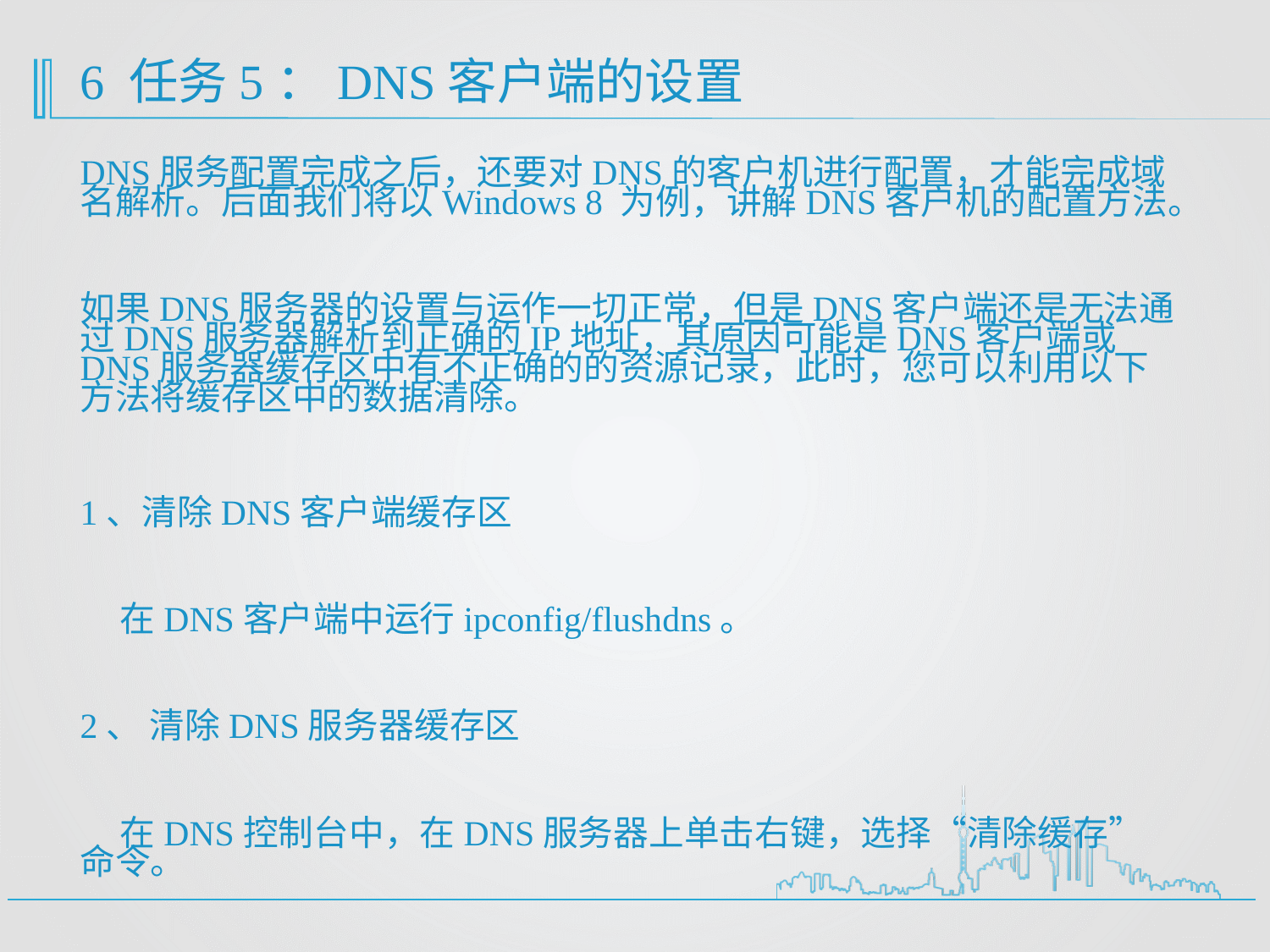

# 6 任务5：DNS客户端的设置
DNS服务配置完成之后，还要对DNS的客户机进行配置，才能完成域名解析。后面我们将以Windows 8 为例，讲解DNS客户机的配置方法。

如果DNS服务器的设置与运作一切正常，但是DNS客户端还是无法通过DNS服务器解析到正确的IP地址，其原因可能是DNS客户端或DNS服务器缓存区中有不正确的的资源记录，此时，您可以利用以下方法将缓存区中的数据清除。

1、清除DNS客户端缓存区

    在DNS客户端中运行ipconfig/flushdns。

2、 清除DNS服务器缓存区

    在DNS控制台中，在DNS服务器上单击右键，选择“清除缓存”命令。